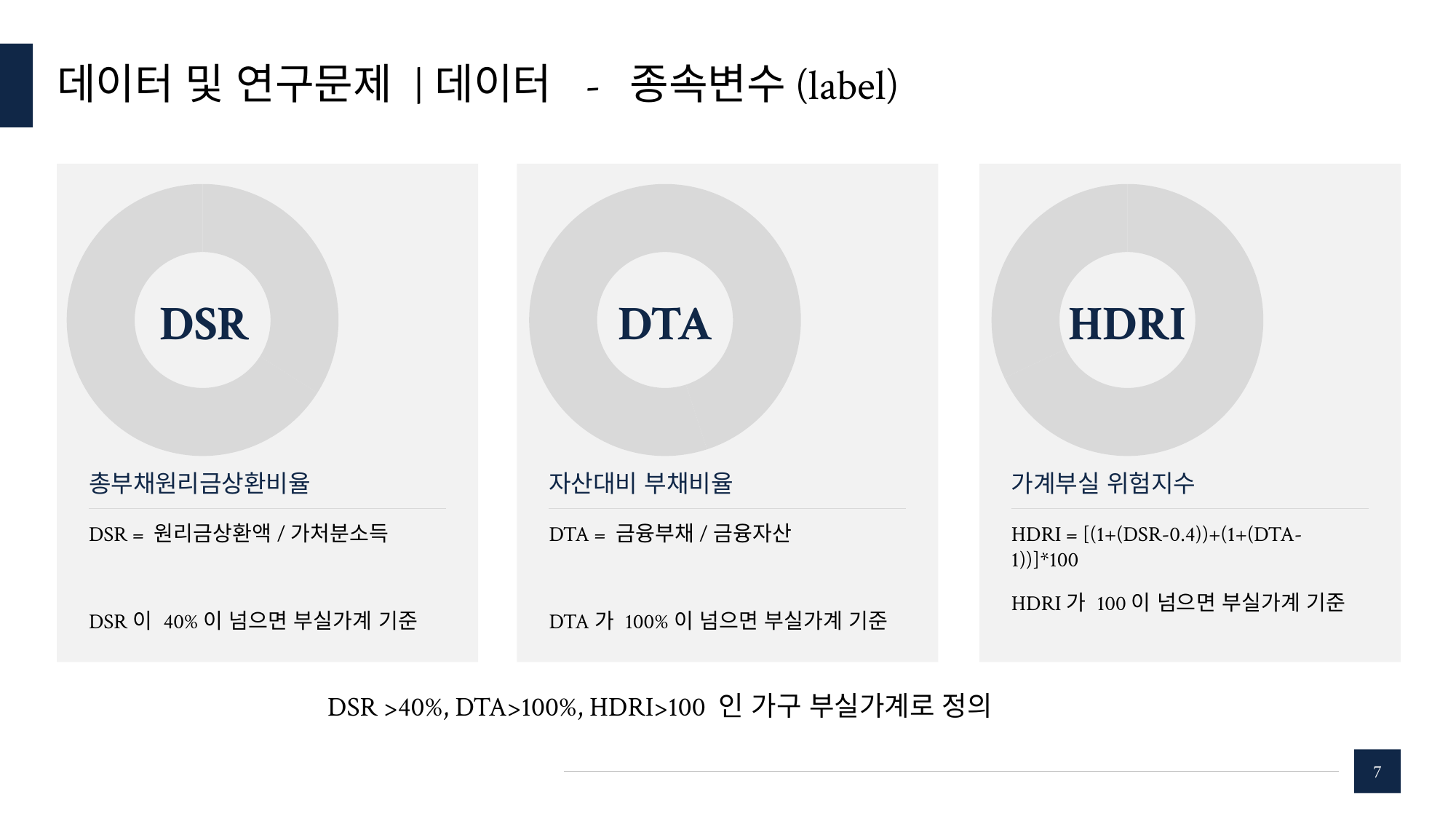

# 데이터 및 연구문제 |데이터  -  종속변수(label)

### Chart

| Category |  |
|---|---|

### Chart

| Category |  |
|---|---|

### Chart

| Category |  |
|---|---|
DSR
DTA
HDRI
총부채원리금상환비율
DSR = 원리금상환액/가처분소득

DSR이 40%이 넘으면 부실가계 기준
자산대비 부채비율
DTA = 금융부채/금융자산

DTA가 100%이 넘으면 부실가계 기준
가계부실 위험지수
HDRI = [(1+(DSR-0.4))+(1+(DTA-1))]*100
HDRI가 100이 넘으면 부실가계 기준

DSR >40%, DTA>100%, HDRI>100 인 가구 부실가계로 정의

7